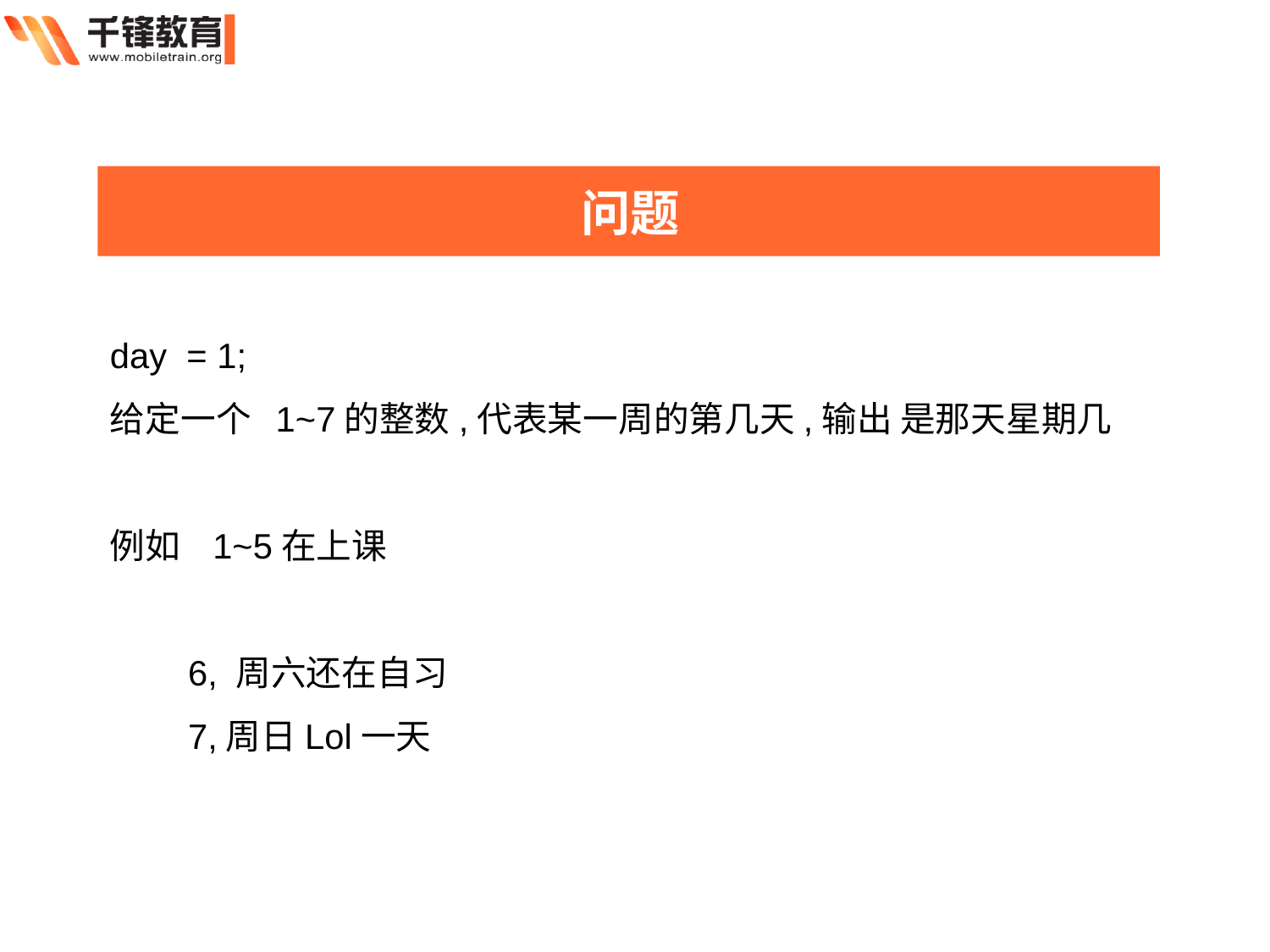

问题
day  = 1;
给定一个  1~7的整数,代表某一周的第几天,输出 是那天星期几

例如   1~5在上课

        6, 周六还在自习
        7,周日Lol一天